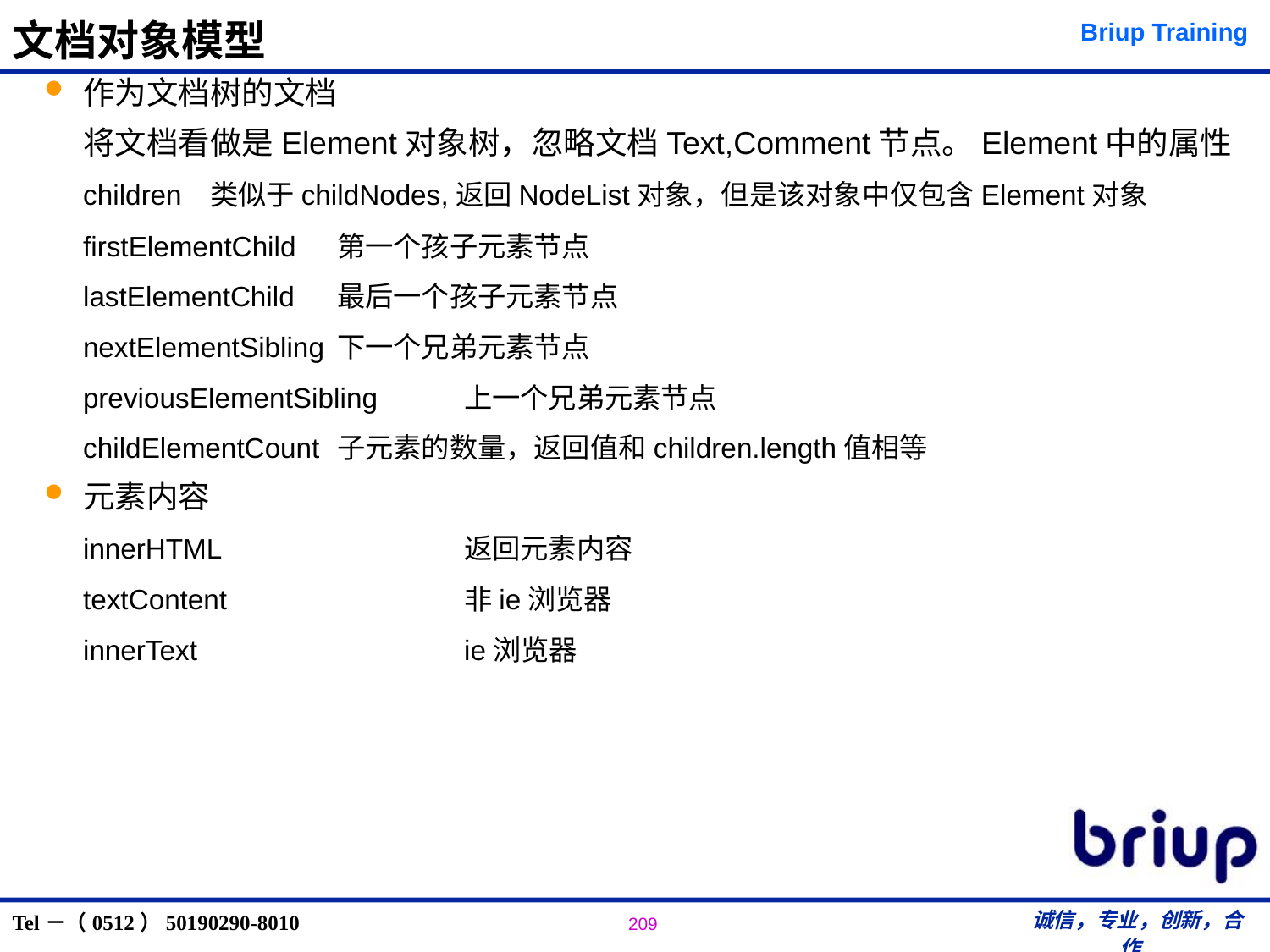

# 文档对象模型
作为文档树的文档
	将文档看做是Element对象树，忽略文档Text,Comment节点。Element中的属性
	children 	类似于childNodes,返回NodeList对象，但是该对象中仅包含Element对象
	firstElementChild	第一个孩子元素节点
	lastElementChild	最后一个孩子元素节点
	nextElementSibling	下一个兄弟元素节点
	previousElementSibling	上一个兄弟元素节点
	childElementCount	子元素的数量，返回值和children.length值相等
元素内容
	innerHTML  		返回元素内容
	textContent  		非ie浏览器
	innerText    		ie浏览器